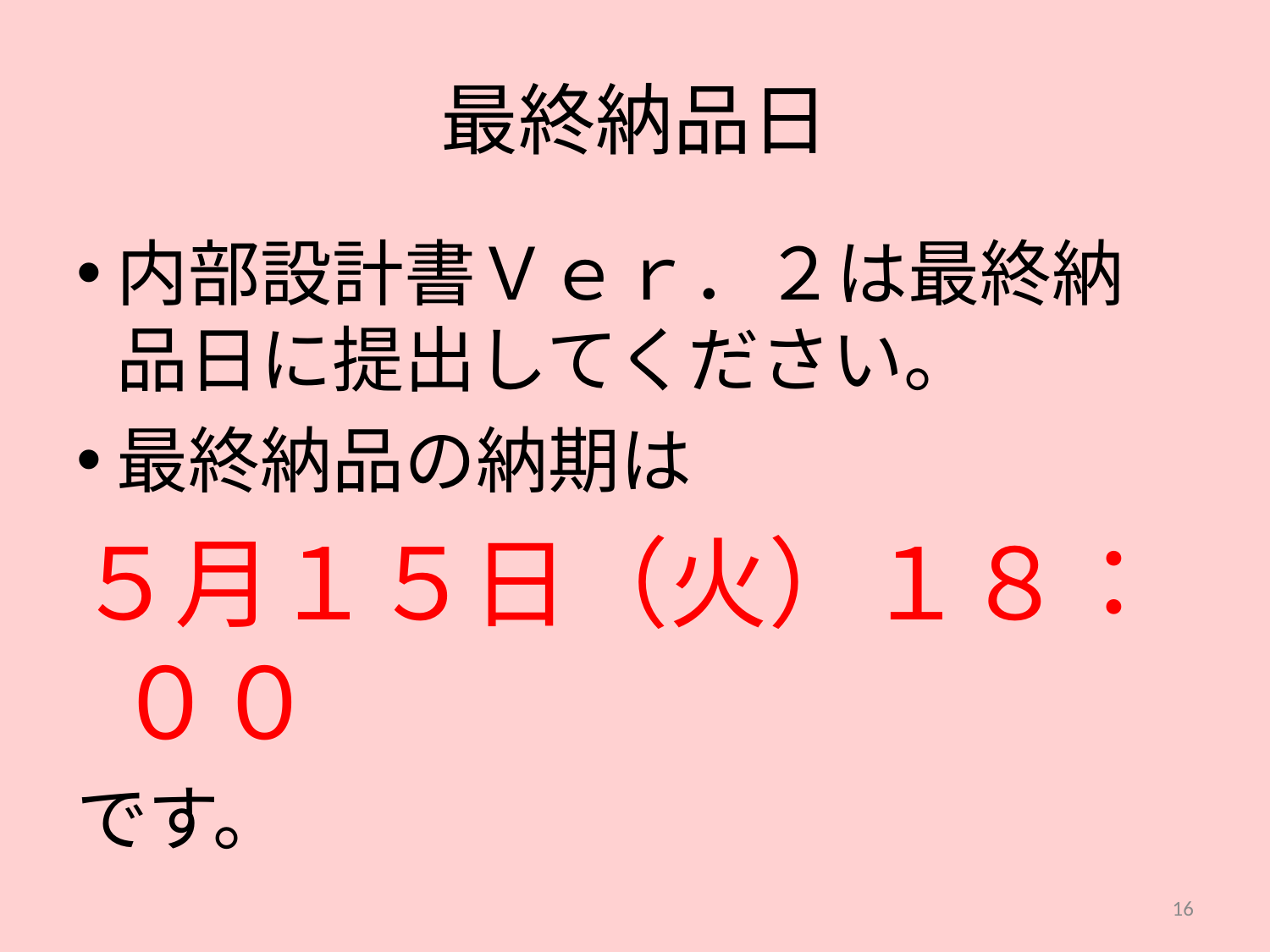

# 最終納品日
内部設計書Ｖｅｒ．２は最終納品日に提出してください。
最終納品の納期は
５月１５日（火）１８：００
です。
16